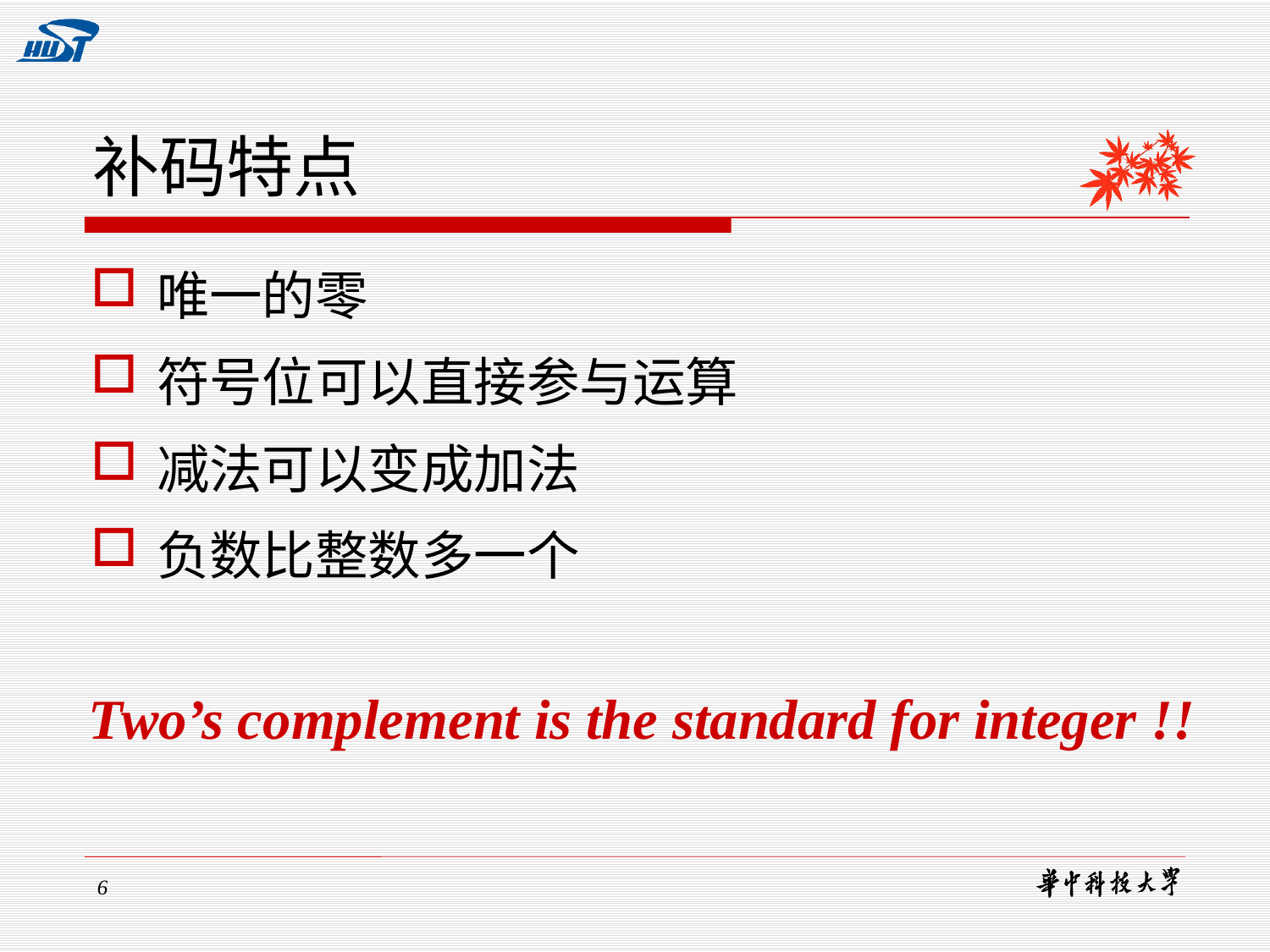

# 补码特点
唯一的零
符号位可以直接参与运算
减法可以变成加法
负数比整数多一个
Two’s complement is the standard for integer !!
6